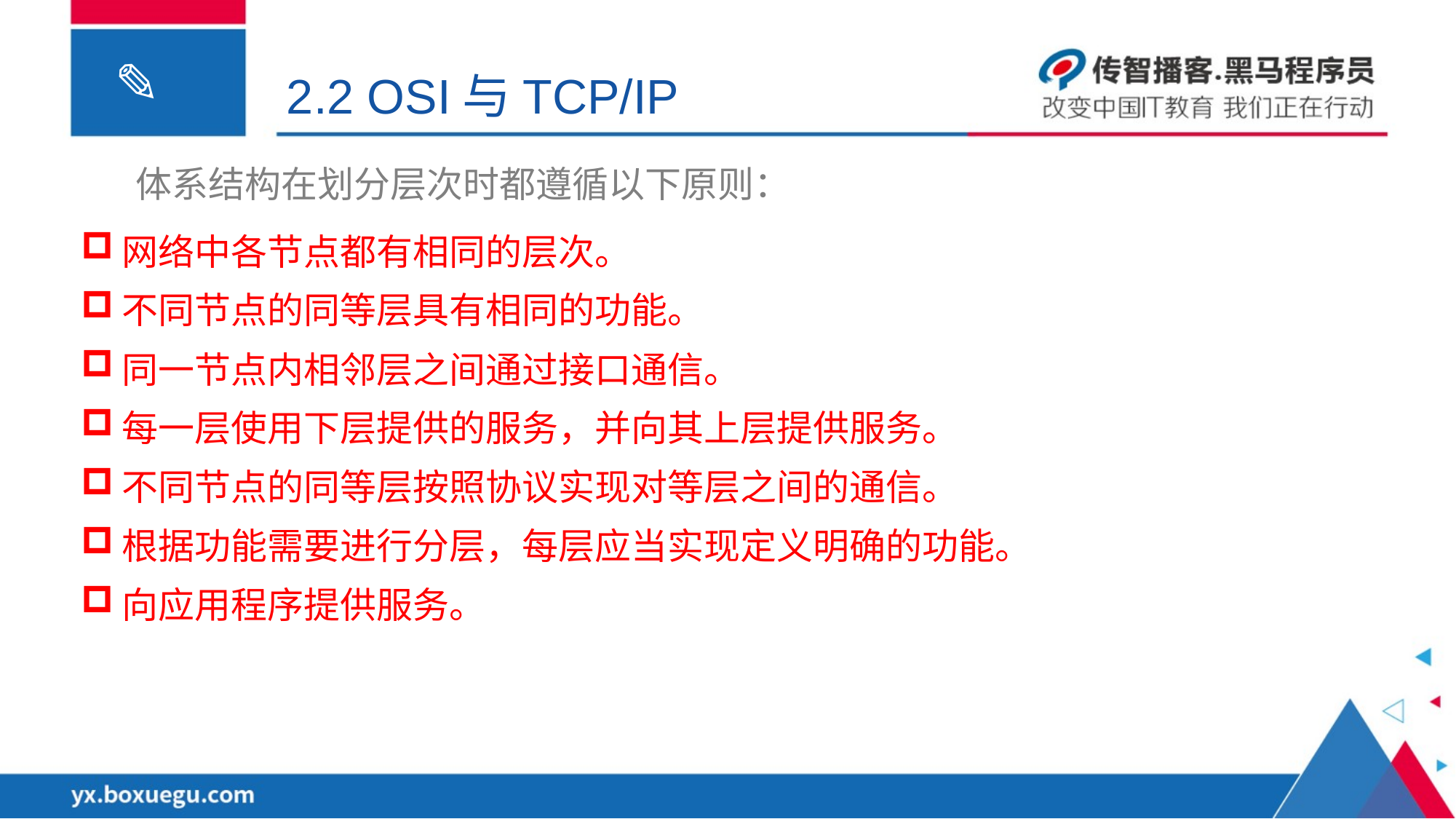

2.2 OSI与TCP/IP
体系结构在划分层次时都遵循以下原则：
网络中各节点都有相同的层次。
不同节点的同等层具有相同的功能。
同一节点内相邻层之间通过接口通信。
每一层使用下层提供的服务，并向其上层提供服务。
不同节点的同等层按照协议实现对等层之间的通信。
根据功能需要进行分层，每层应当实现定义明确的功能。
向应用程序提供服务。